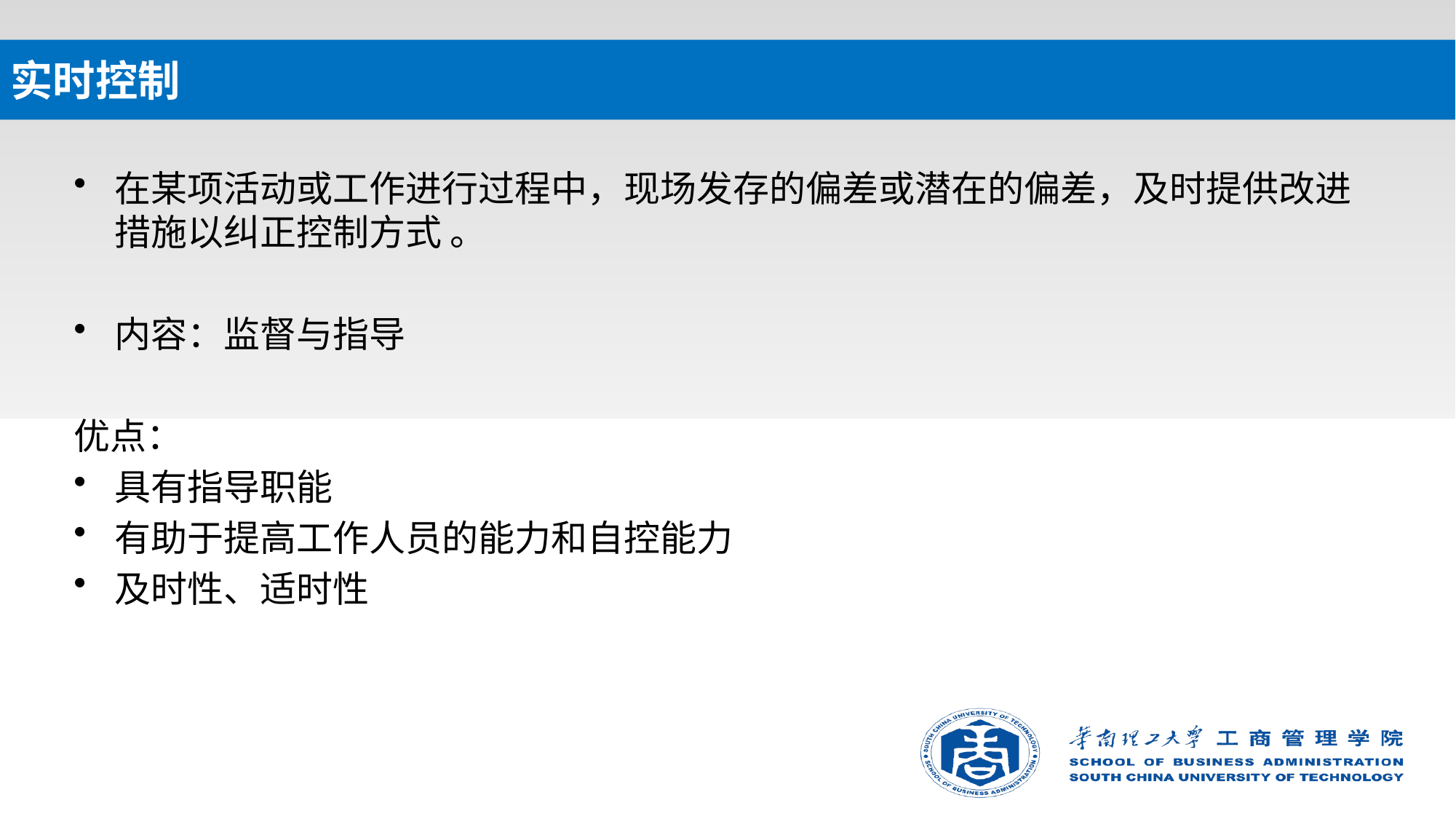

# 实时控制
在某项活动或工作进行过程中，现场发存的偏差或潜在的偏差，及时提供改进措施以纠正控制方式 。

内容：监督与指导

优点：
具有指导职能
有助于提高工作人员的能力和自控能力
及时性、适时性